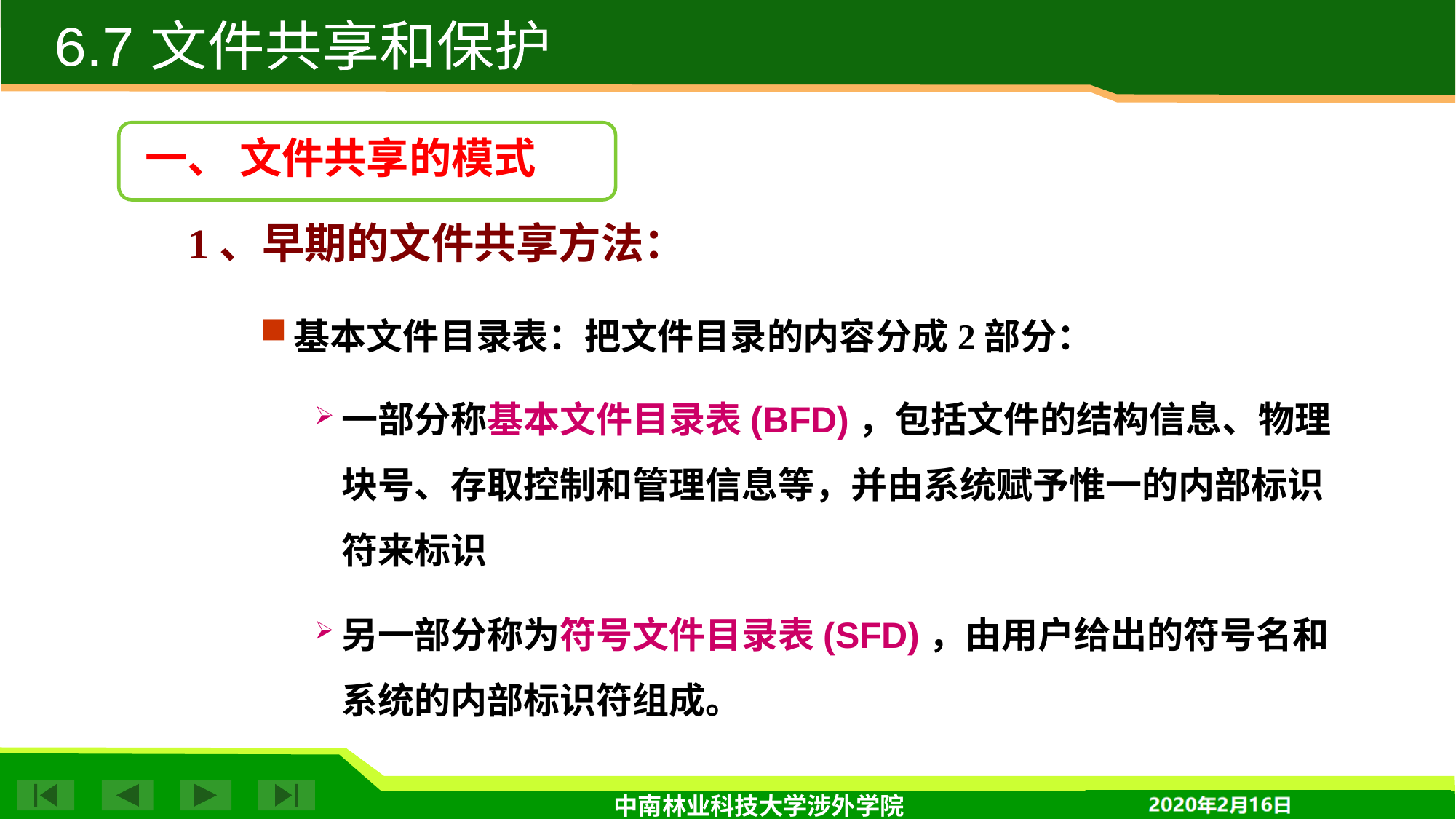

6.7 文件共享和保护

一、 文件共享的模式
1、早期的文件共享方法：
基本文件目录表：把文件目录的内容分成2部分：
一部分称基本文件目录表(BFD)，包括文件的结构信息、物理块号、存取控制和管理信息等，并由系统赋予惟一的内部标识符来标识
另一部分称为符号文件目录表(SFD)，由用户给出的符号名和系统的内部标识符组成。